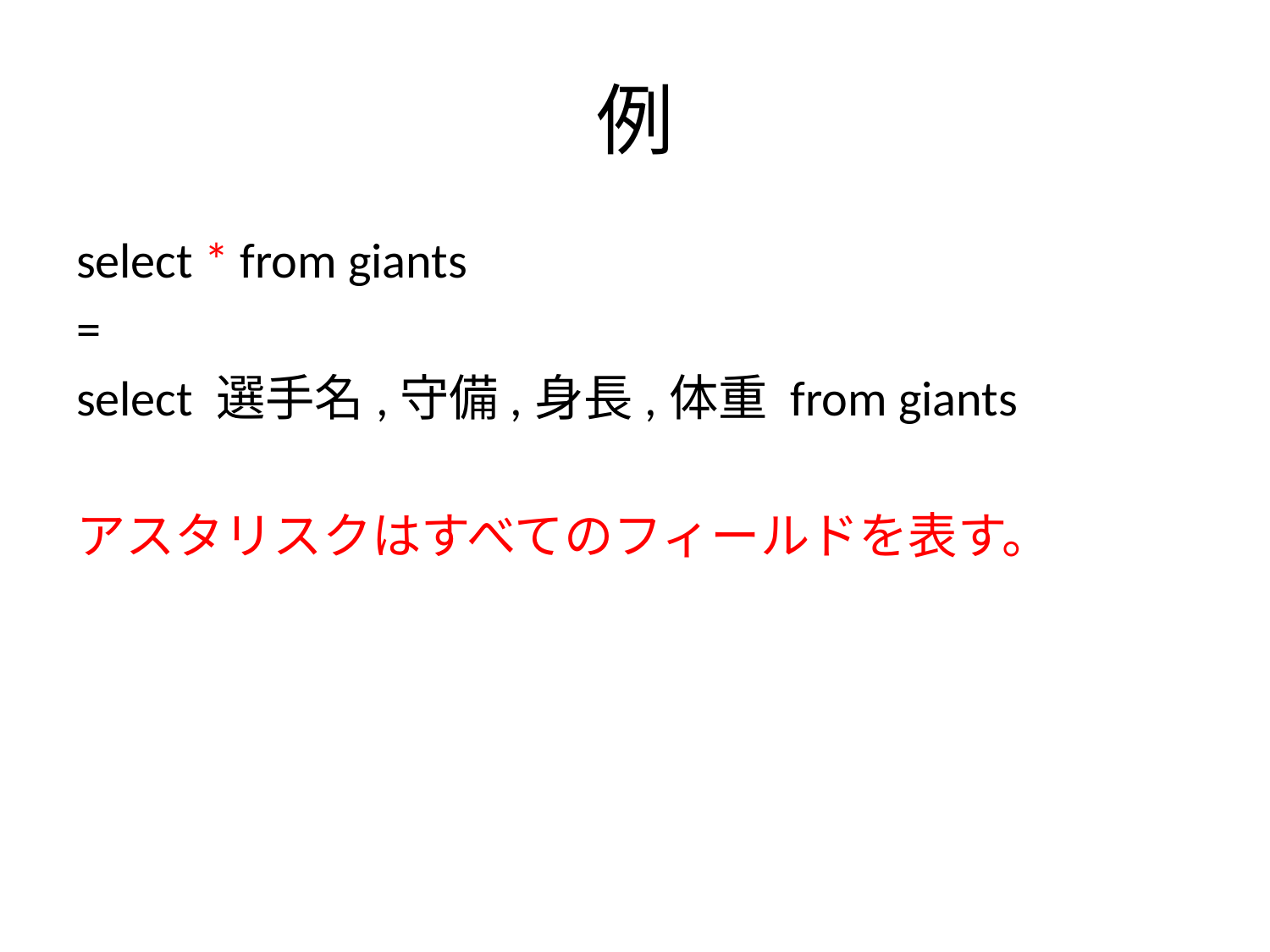

# 例
select * from giants
=
select 選手名,守備,身長,体重 from giants

アスタリスクはすべてのフィールドを表す。